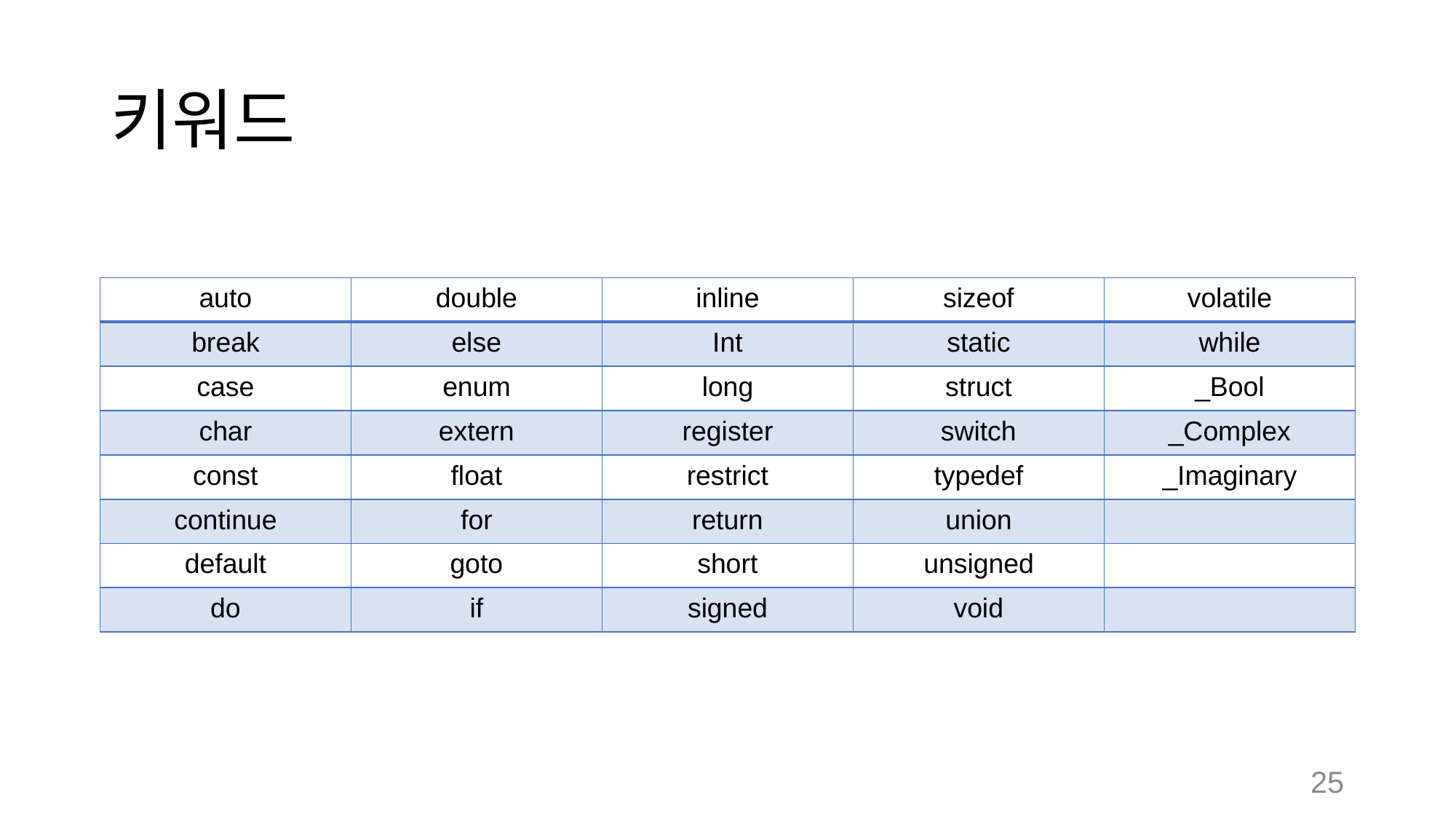

# 키워드
| auto | double | inline | sizeof | volatile |
| --- | --- | --- | --- | --- |
| break | else | Int | static | while |
| case | enum | long | struct | \_Bool |
| char | extern | register | switch | \_Complex |
| const | float | restrict | typedef | \_Imaginary |
| continue | for | return | union |  |
| default | goto | short | unsigned |  |
| do | if | signed | void |  |
25